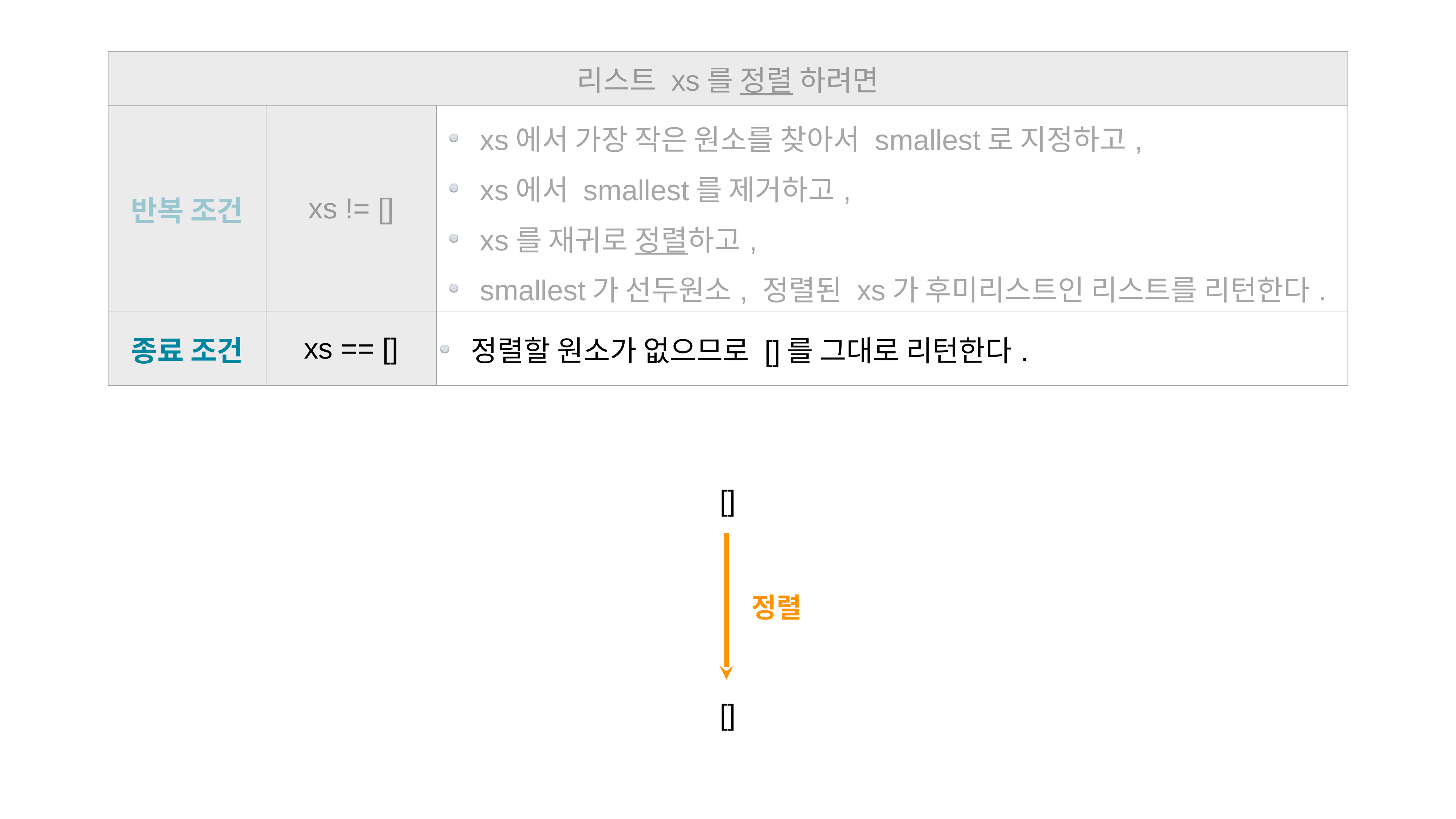

| 리스트 xs를 정렬 하려면 |  |  |
| --- | --- | --- |
| 반복 조건 | xs != [] | xs에서 가장 작은 원소를 찾아서 smallest로 지정하고, xs에서 smallest를 제거하고, xs를 재귀로 정렬하고, smallest가 선두원소, 정렬된 xs가 후미리스트인 리스트를 리턴한다. |
| 종료 조건 | xs == [] | 정렬할 원소가 없으므로 []를 그대로 리턴한다. |
[]

정렬
[]